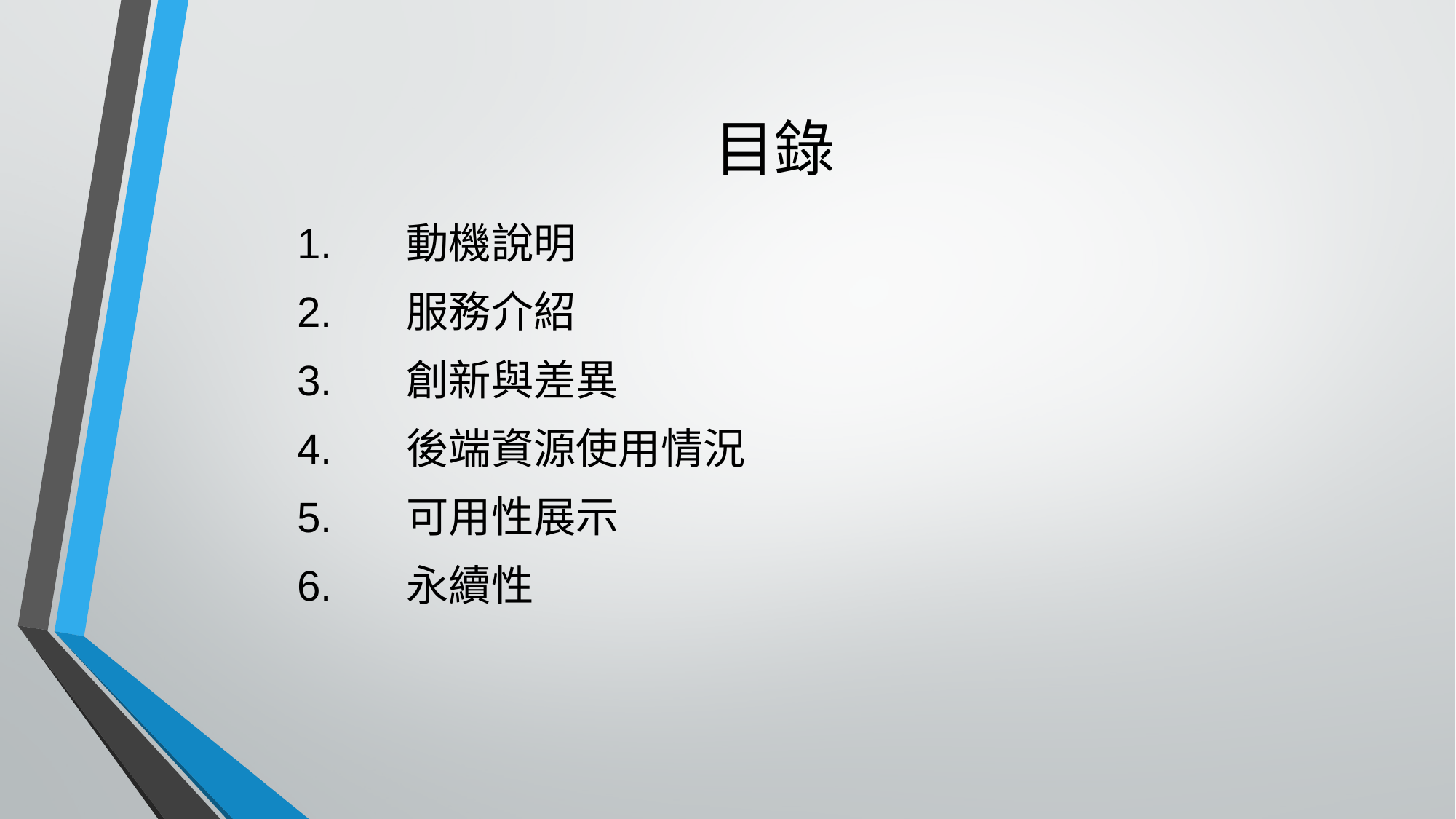

# 目錄
	1.	動機說明
	2.	服務介紹
	3.	創新與差異
	4.	後端資源使用情況
	5.	可用性展示
	6.	永續性